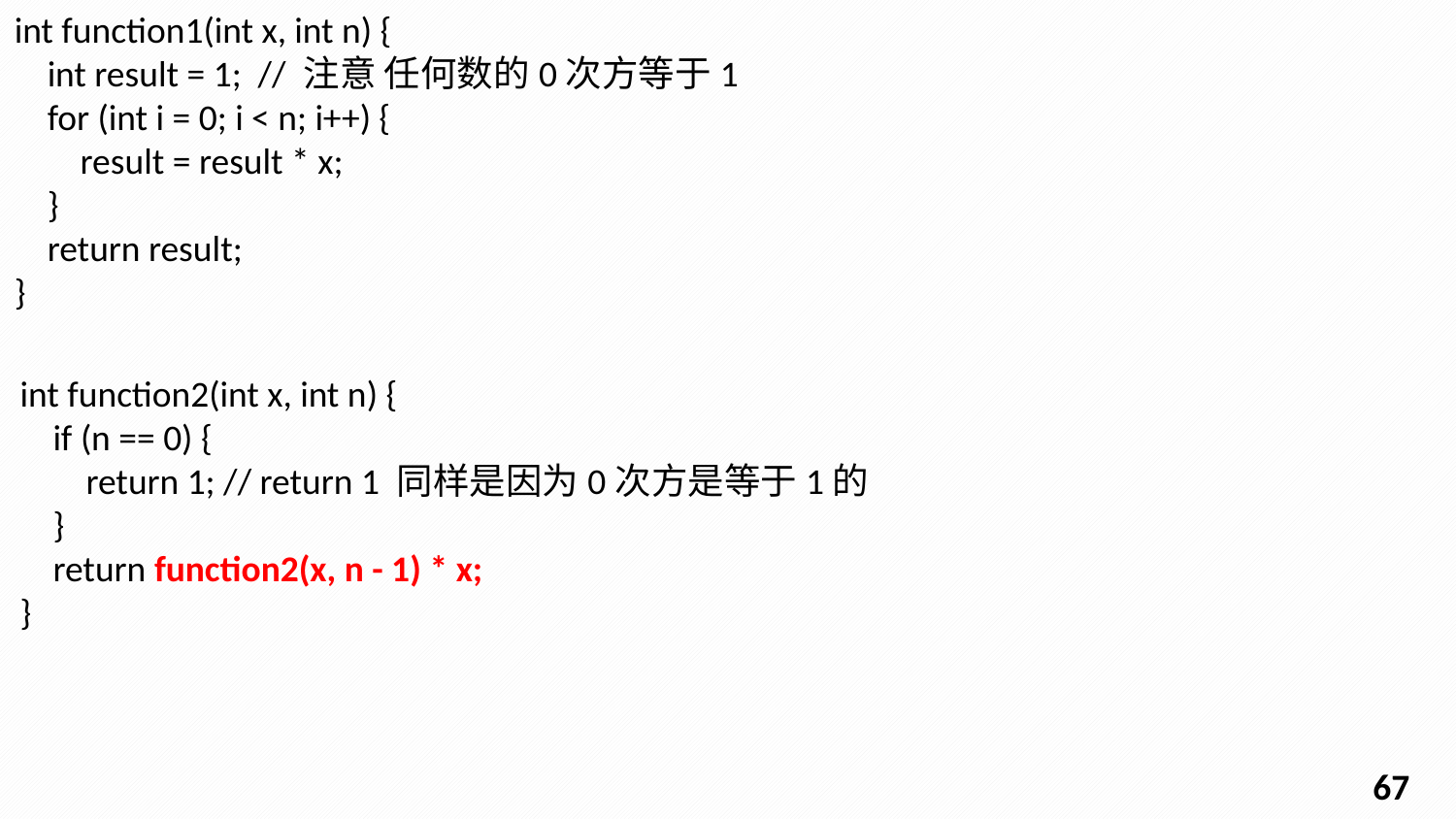

int function1(int x, int n) {
    int result = 1;  // 注意 任何数的0次方等于1
    for (int i = 0; i < n; i++) {
        result = result * x;
    }
    return result;
}
int function2(int x, int n) {
    if (n == 0) {
        return 1; // return 1 同样是因为0次方是等于1的
    }
    return function2(x, n - 1) * x;
}
67